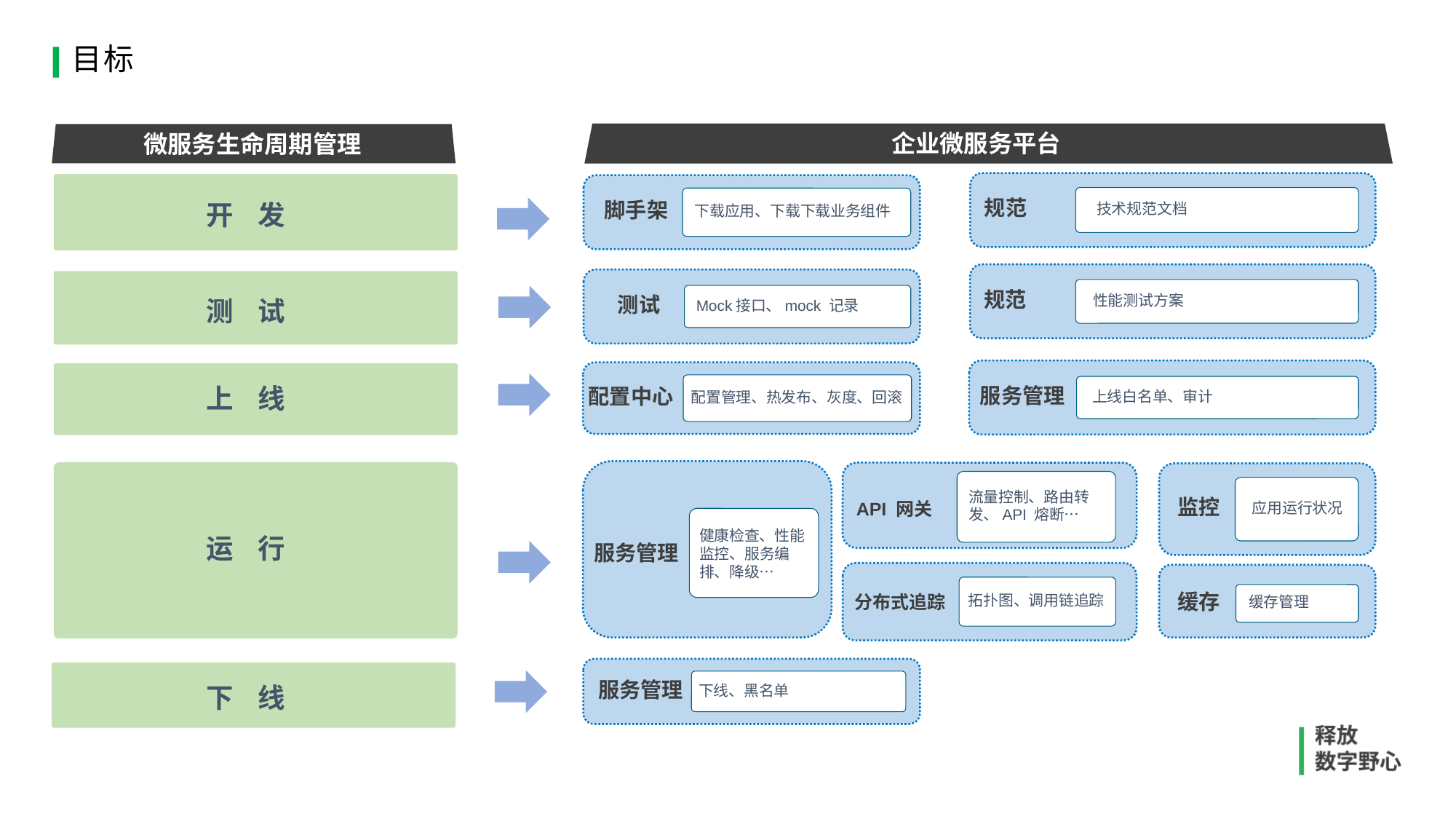

# 目标
企业微服务平台

微服务生命周期管理

规范
脚手架
技术规范文档
下载应用、下载下载业务组件
开    发

规范
性能测试方案

测试
Mock接口、mock 记录
测    试

服务管理
配置中心
上线白名单、审计
配置管理、热发布、灰度、回滚
上    线

流量控制、路由转发、API 熔断…
监控
应用运行状况
API 网关

健康检查、性能监控、服务编排、降级…
运    行
服务管理

缓存
拓扑图、调用链追踪

分布式追踪
缓存管理

服务管理

下线、黑名单
下    线